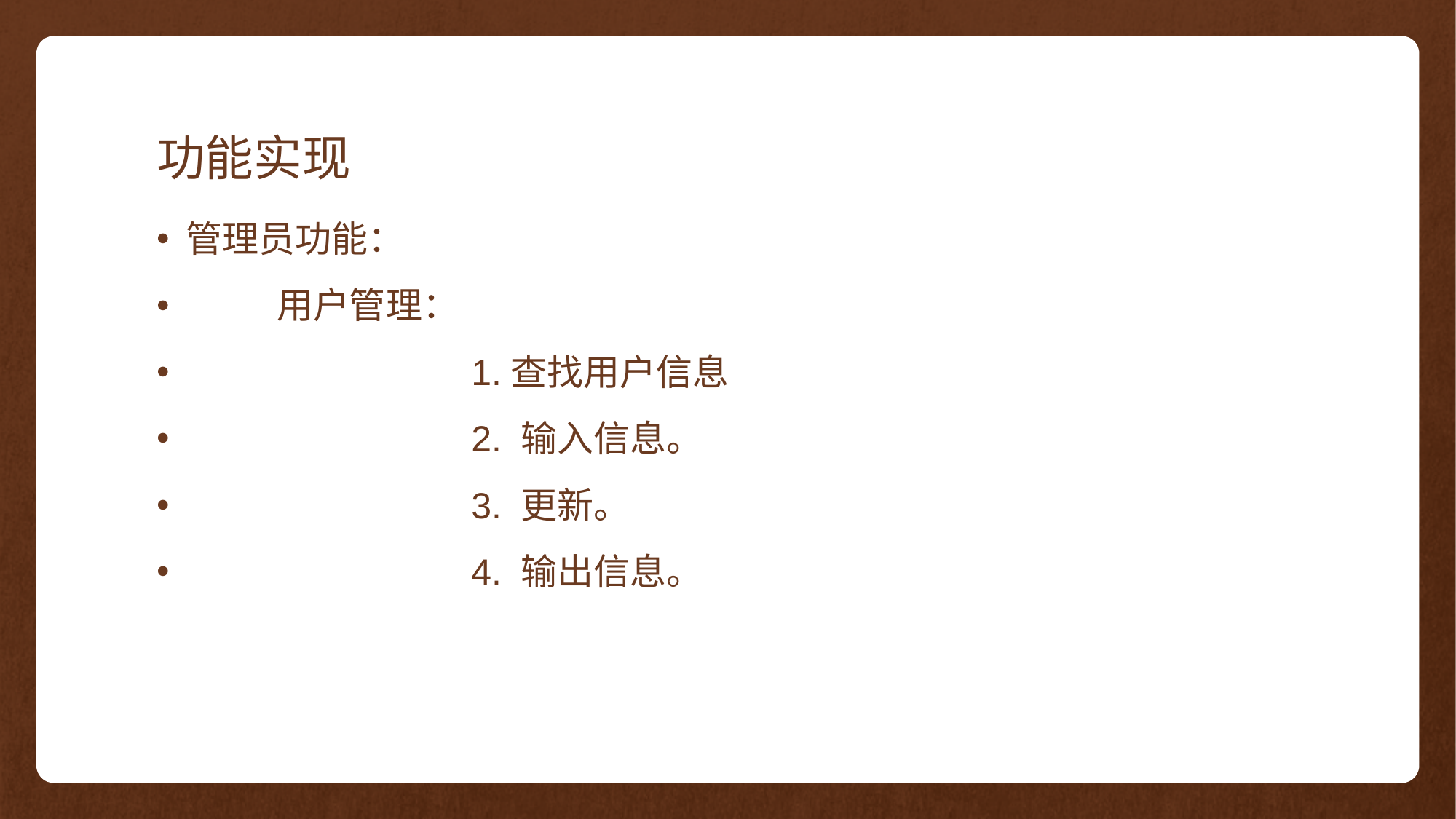

# 功能实现
管理员功能：
          用户管理：
                            1.查找用户信息
                            2. 输入信息。
                            3. 更新。
                            4. 输出信息。